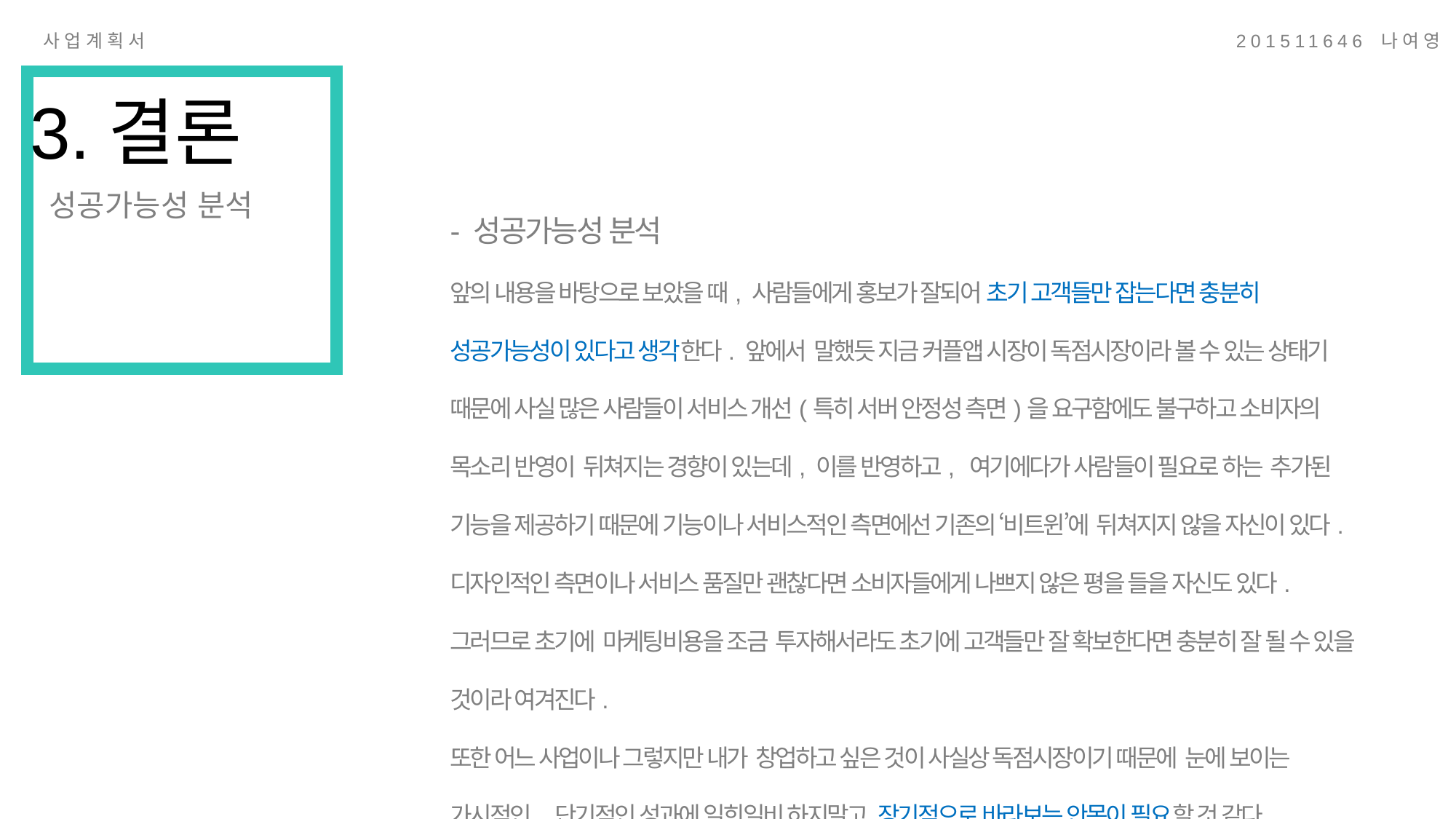

사업계획서
201511646 나여영

3.결론
- 성공가능성 분석
앞의 내용을 바탕으로 보았을 때, 사람들에게 홍보가 잘되어 초기 고객들만 잡는다면 충분히 성공가능성이 있다고 생각한다. 앞에서  말했듯 지금 커플앱 시장이 독점시장이라 볼 수 있는 상태기 때문에 사실 많은 사람들이 서비스 개선(특히 서버 안정성 측면)을 요구함에도 불구하고 소비자의 목소리 반영이  뒤쳐지는 경향이 있는데, 이를 반영하고,  여기에다가 사람들이 필요로 하는  추가된 기능을 제공하기 때문에 기능이나 서비스적인 측면에선 기존의 ‘비트윈’에  뒤쳐지지 않을 자신이 있다. 디자인적인 측면이나 서비스 품질만 괜찮다면 소비자들에게 나쁘지 않은 평을 들을 자신도 있다.  그러므로 초기에  마케팅비용을 조금  투자해서라도 초기에 고객들만 잘 확보한다면 충분히 잘 될 수 있을 것이라 여겨진다.
또한 어느 사업이나 그렇지만 내가  창업하고 싶은 것이 사실상 독점시장이기 때문에  눈에 보이는 가시적인, 단기적인 성과에 일희일비 하지말고  장기적으로 바라보는 안목이 필요할 것 같다.
성공가능성 분석